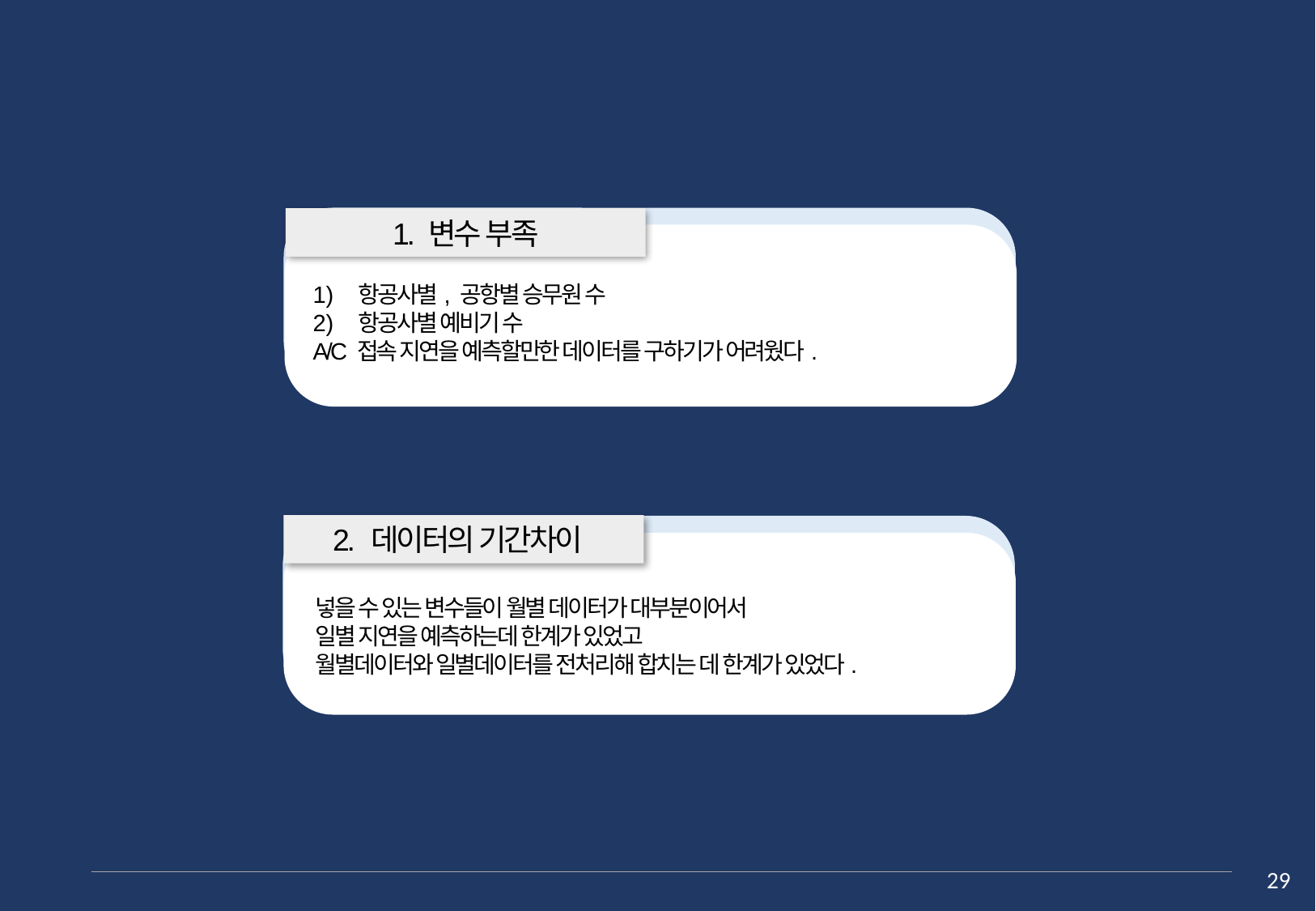

4. 한계점 및 향후계획

1. 변수 부족
항공사별, 공항별 승무원 수
항공사별 예비기 수
A/C 접속 지연을 예측할만한 데이터를 구하기가 어려웠다.
2. 데이터의 기간차이

넣을 수 있는 변수들이 월별 데이터가 대부분이어서
일별 지연을 예측하는데 한계가 있었고
월별데이터와 일별데이터를 전처리해 합치는 데 한계가 있었다.
29